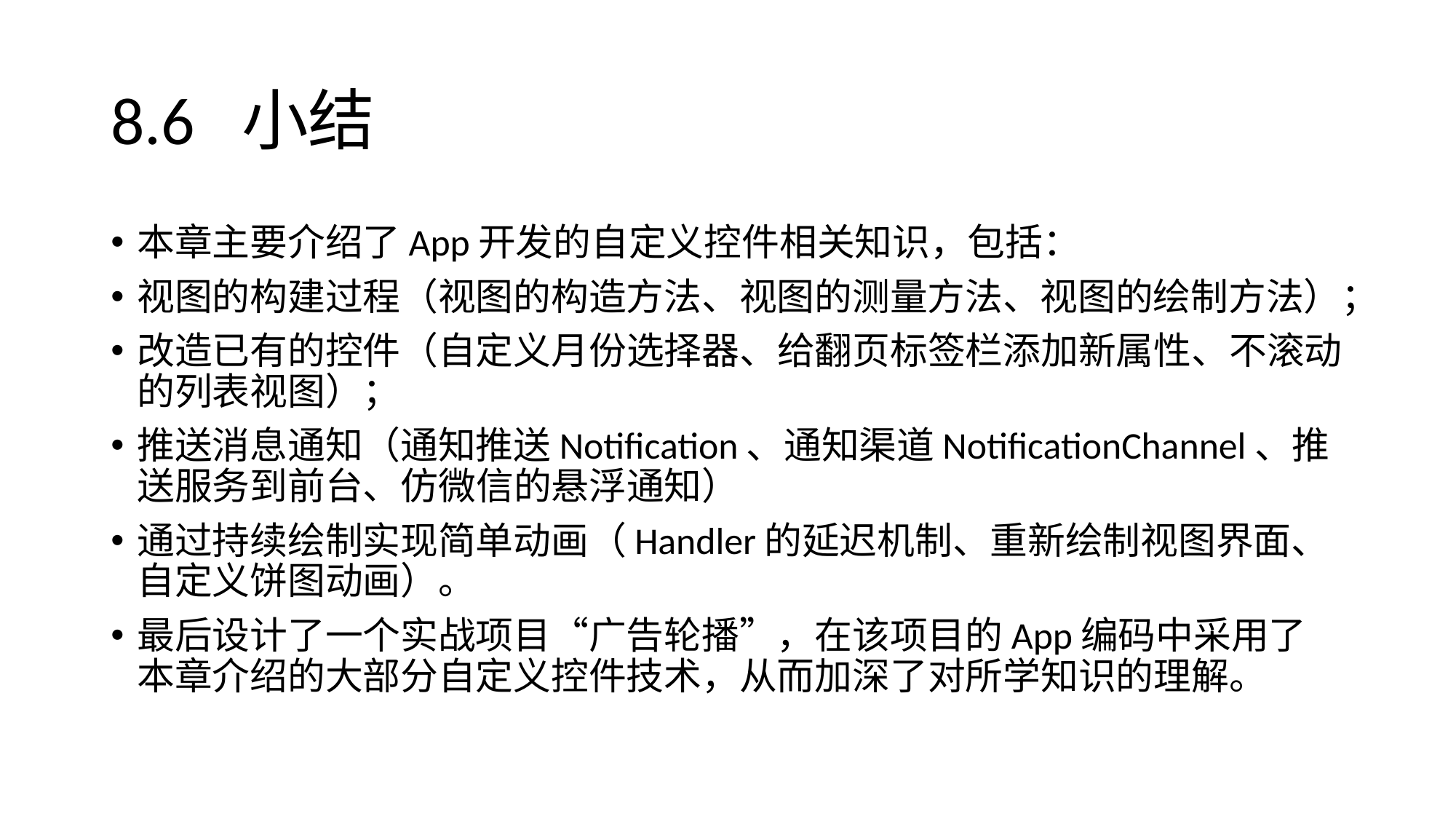

# 8.6  小结
本章主要介绍了App开发的自定义控件相关知识，包括：
视图的构建过程（视图的构造方法、视图的测量方法、视图的绘制方法）；
改造已有的控件（自定义月份选择器、给翻页标签栏添加新属性、不滚动的列表视图）；
推送消息通知（通知推送Notification、通知渠道NotificationChannel、推送服务到前台、仿微信的悬浮通知）
通过持续绘制实现简单动画（Handler的延迟机制、重新绘制视图界面、自定义饼图动画）。
最后设计了一个实战项目“广告轮播”，在该项目的App编码中采用了本章介绍的大部分自定义控件技术，从而加深了对所学知识的理解。